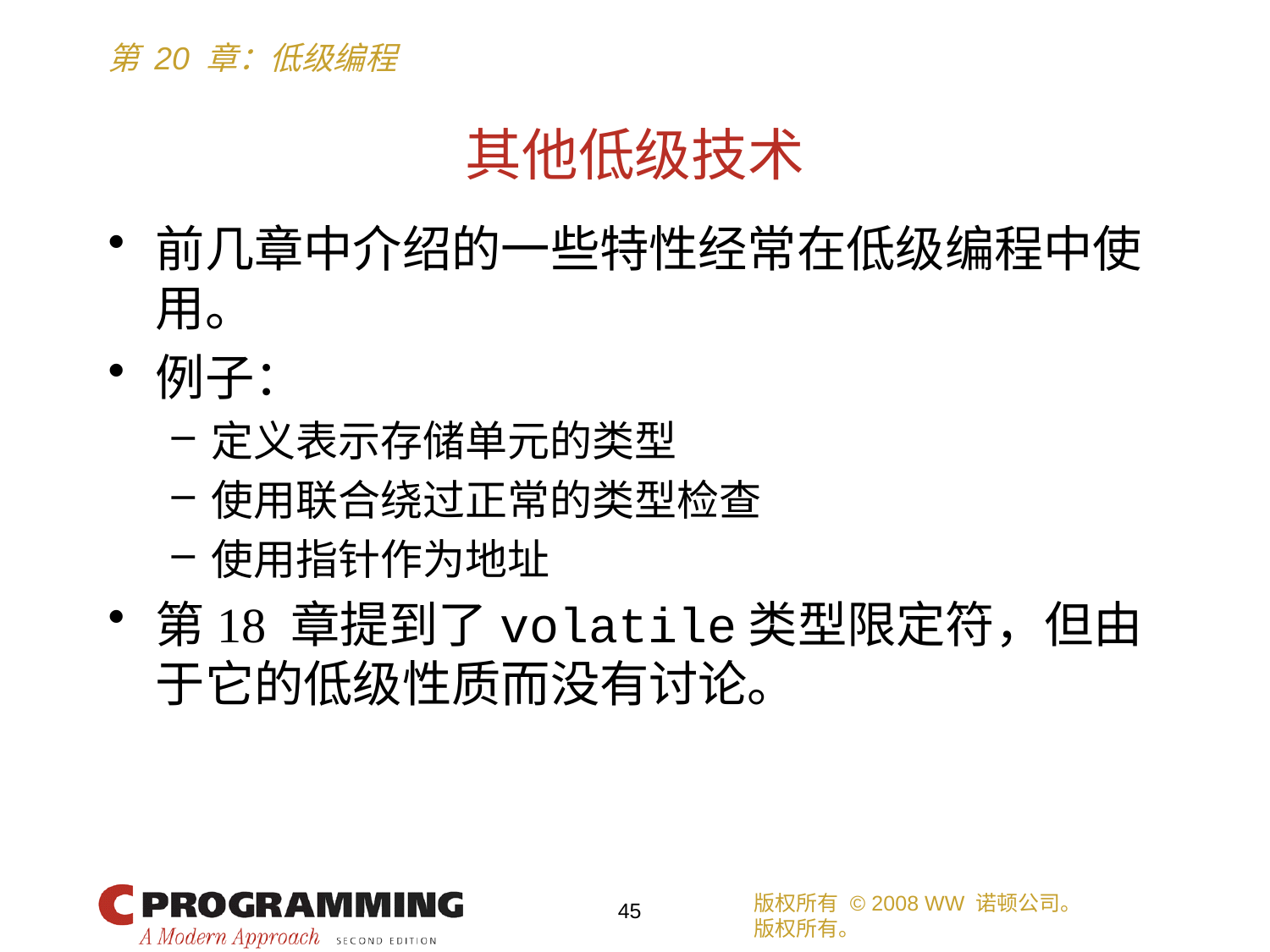

# 其他低级技术
前几章中介绍的一些特性经常在低级编程中使用。
例子：
定义表示存储单元的类型
使用联合绕过正常的类型检查
使用指针作为地址
第18 章提到了volatile类型限定符，但由于它的低级性质而没有讨论。
版权所有 © 2008 WW 诺顿公司。
版权所有。
45